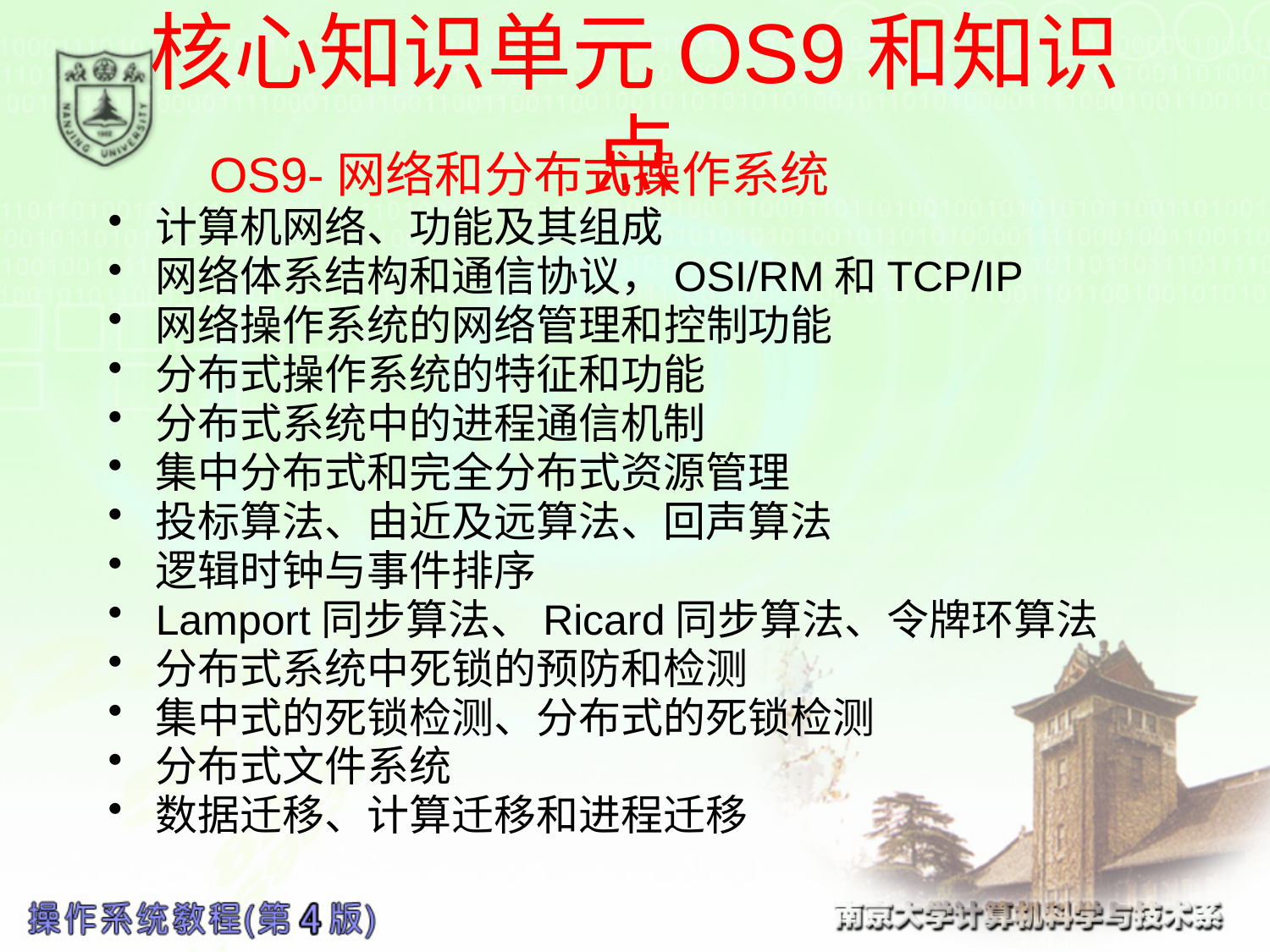

# 核心知识单元OS9和知识点
    OS9-网络和分布式操作系统
计算机网络、功能及其组成
网络体系结构和通信协议，OSI/RM和TCP/IP
网络操作系统的网络管理和控制功能
分布式操作系统的特征和功能
分布式系统中的进程通信机制
集中分布式和完全分布式资源管理
投标算法、由近及远算法、回声算法
逻辑时钟与事件排序
Lamport同步算法、Ricard同步算法、令牌环算法
分布式系统中死锁的预防和检测
集中式的死锁检测、分布式的死锁检测
分布式文件系统
数据迁移、计算迁移和进程迁移